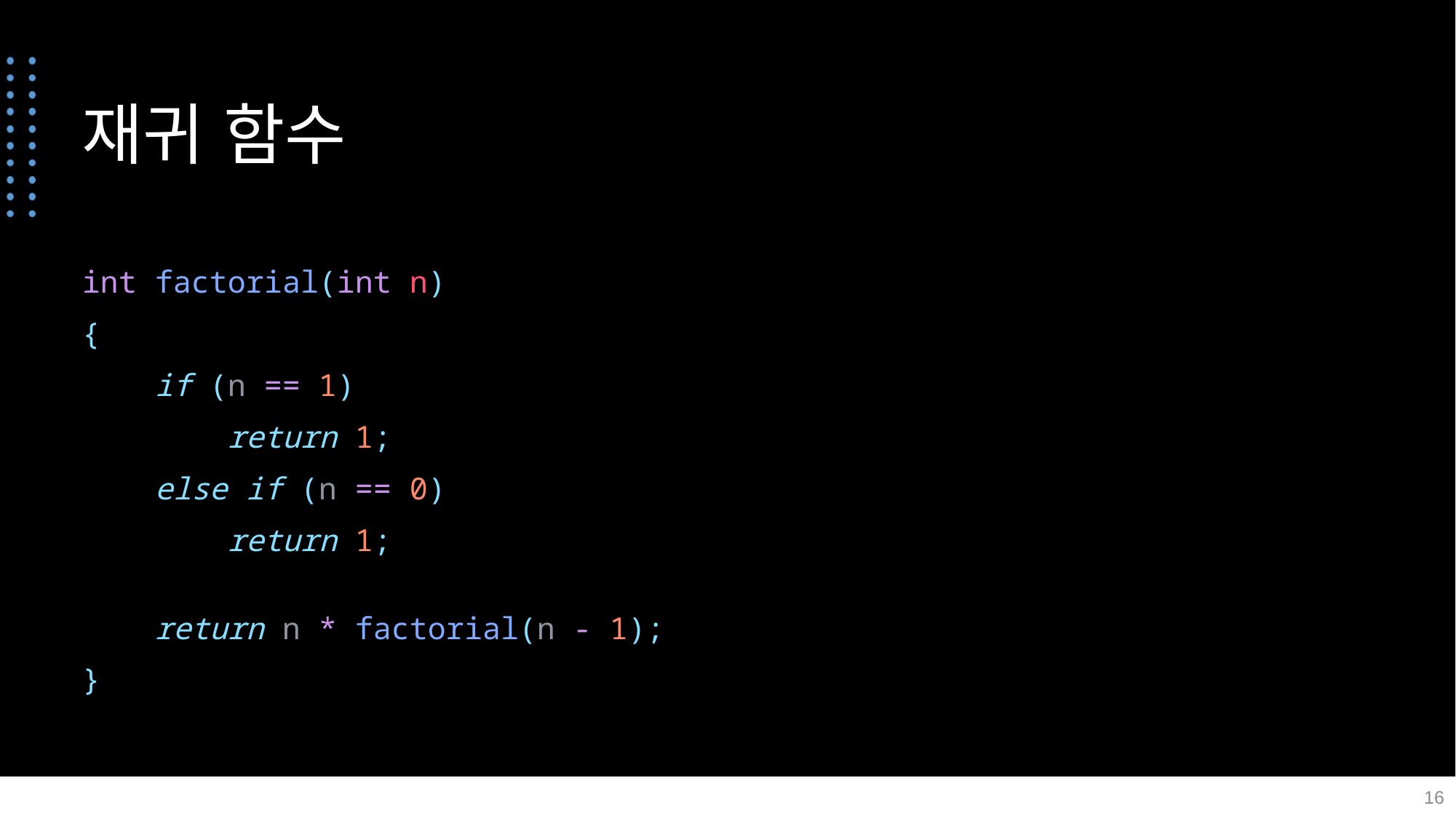

# 재귀 함수
int factorial(int n)
{
    if (n == 1)
        return 1;
    else if (n == 0)
        return 1;
    return n * factorial(n - 1);
}
16